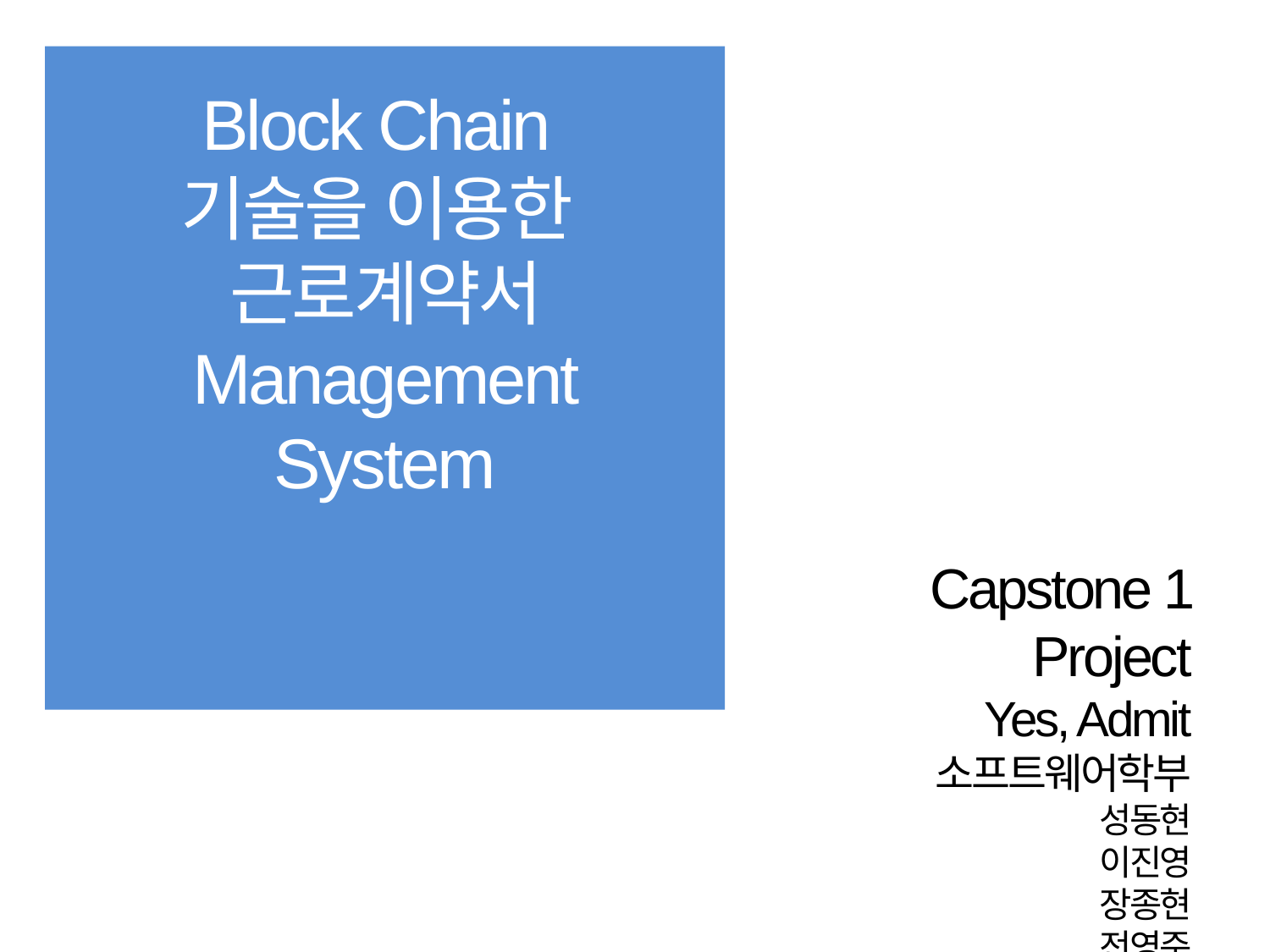

# Block Chain 기술을 이용한 근로계약서 Management System
Capstone 1 Project
Yes, Admit
소프트웨어학부
성동현
이진영
장종현
전영준